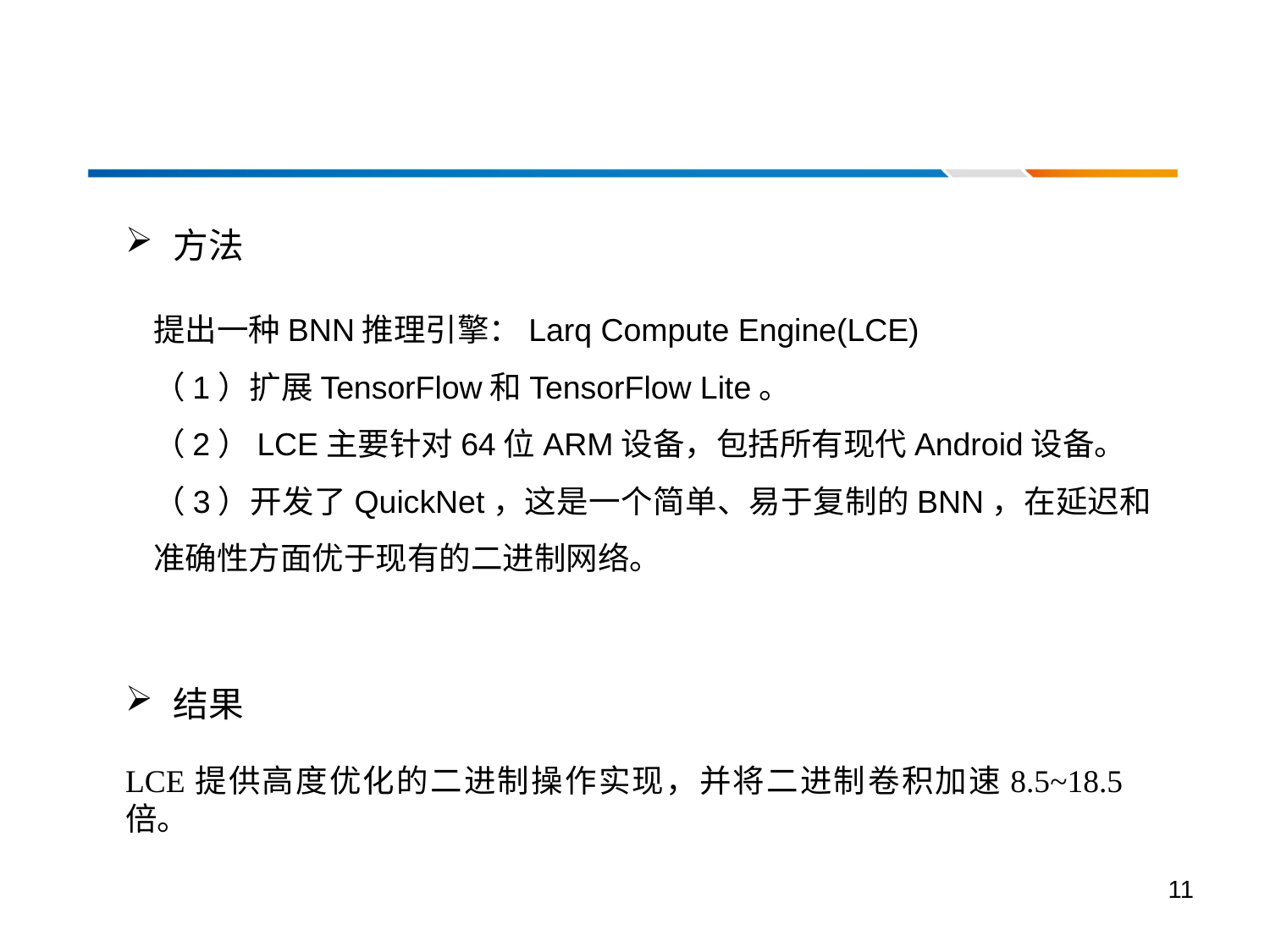

方法
提出一种BNN推理引擎：Larq Compute Engine(LCE)
（1）扩展TensorFlow和TensorFlow Lite。
（2）LCE主要针对64位ARM设备，包括所有现代Android设备。
（3）开发了QuickNet，这是一个简单、易于复制的BNN，在延迟和准确性方面优于现有的二进制网络。
结果
LCE提供高度优化的二进制操作实现，并将二进制卷积加速8.5~18.5倍。
11